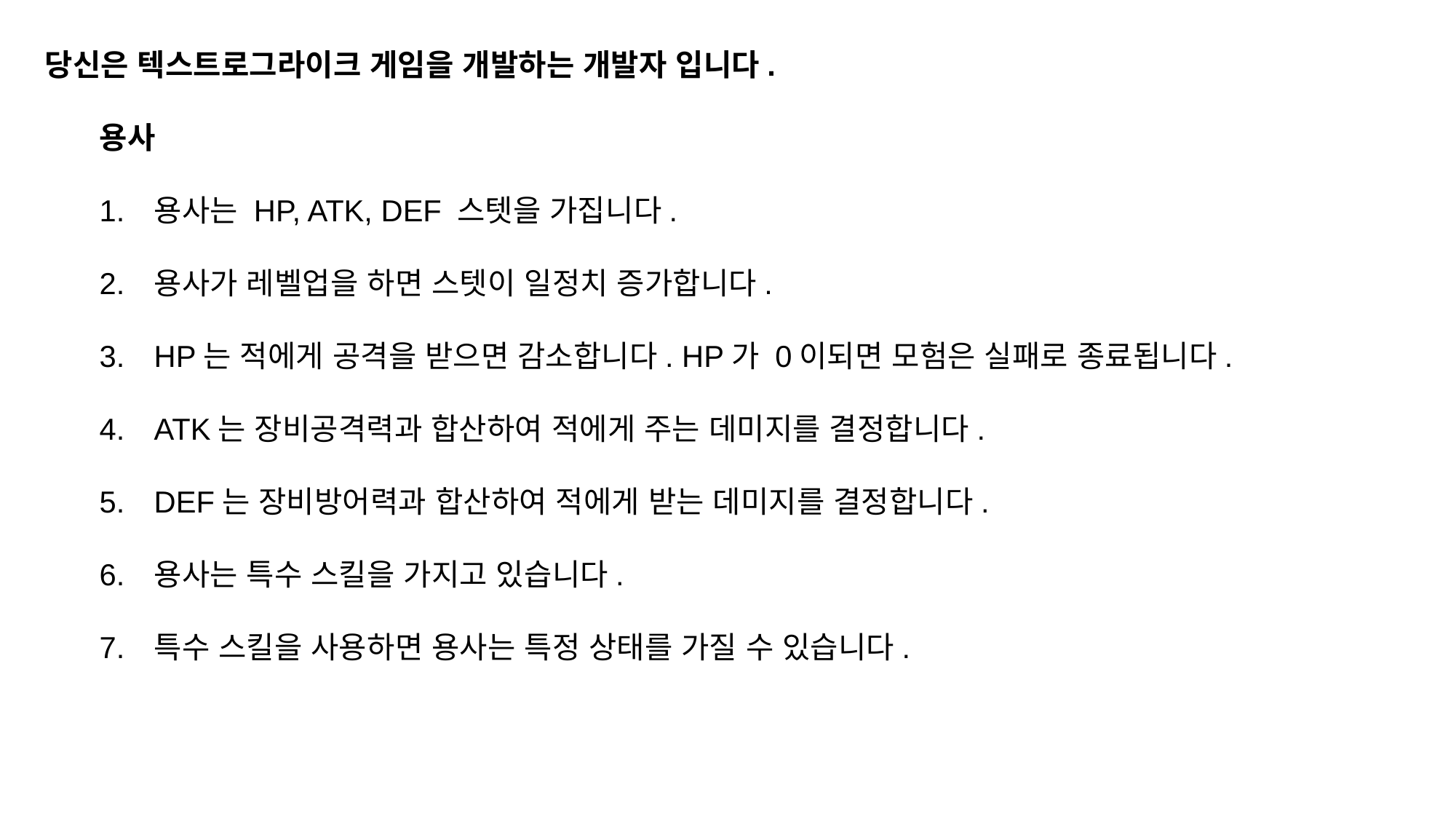

당신은 텍스트로그라이크 게임을 개발하는 개발자 입니다.

용사

용사는 HP, ATK, DEF 스텟을 가집니다.

용사가 레벨업을 하면 스텟이 일정치 증가합니다.

HP는 적에게 공격을 받으면 감소합니다. HP가 0이되면 모험은 실패로 종료됩니다.

ATK는 장비공격력과 합산하여 적에게 주는 데미지를 결정합니다.

DEF는 장비방어력과 합산하여 적에게 받는 데미지를 결정합니다.

용사는 특수 스킬을 가지고 있습니다.

특수 스킬을 사용하면 용사는 특정 상태를 가질 수 있습니다.